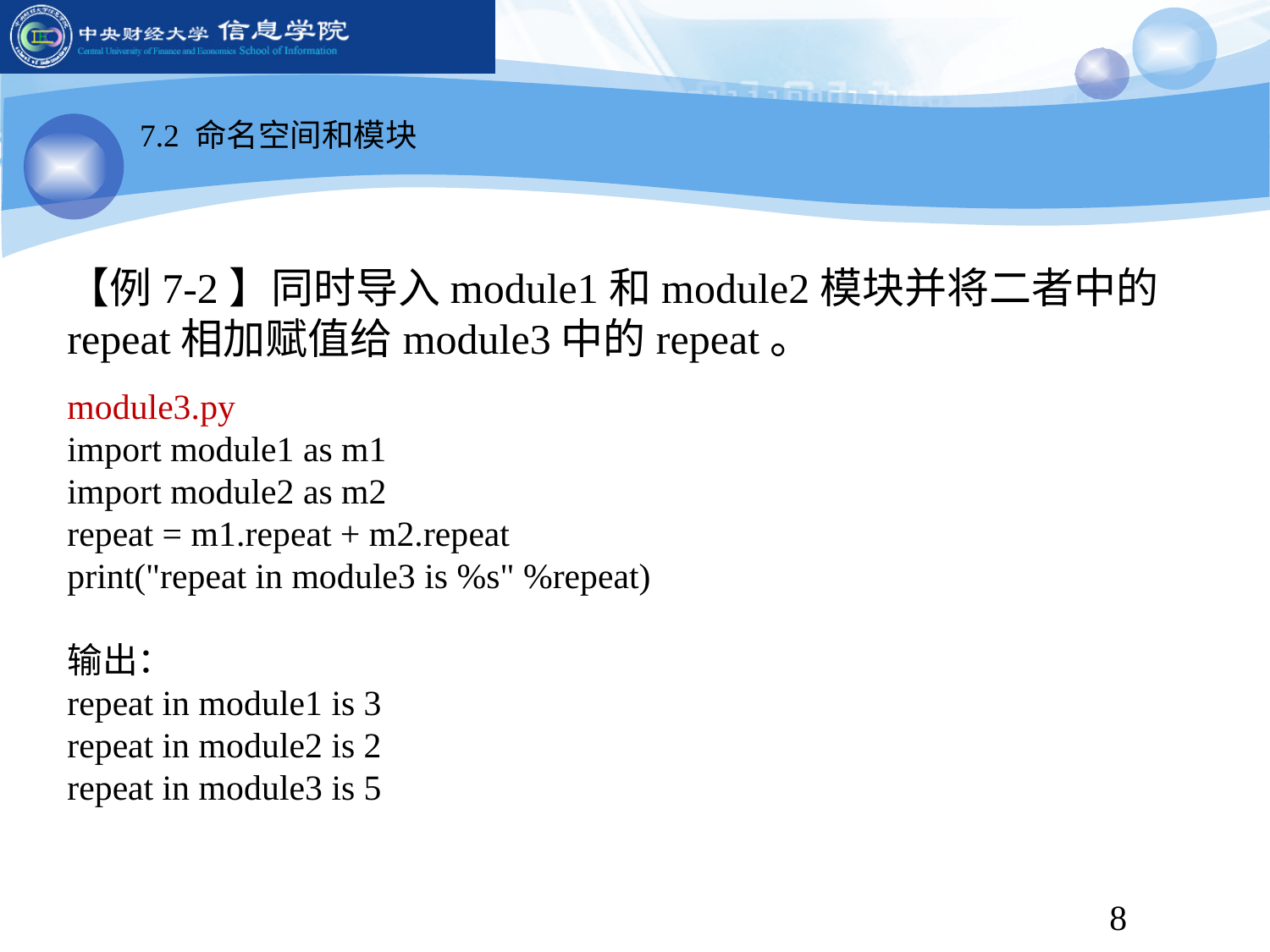

7.2 命名空间和模块
【例7-2】同时导入module1和module2模块并将二者中的repeat相加赋值给module3中的repeat。

module3.py
import module1 as m1
import module2 as m2
repeat = m1.repeat + m2.repeat
print("repeat in module3 is %s" %repeat)

输出：
repeat in module1 is 3
repeat in module2 is 2
repeat in module3 is 5